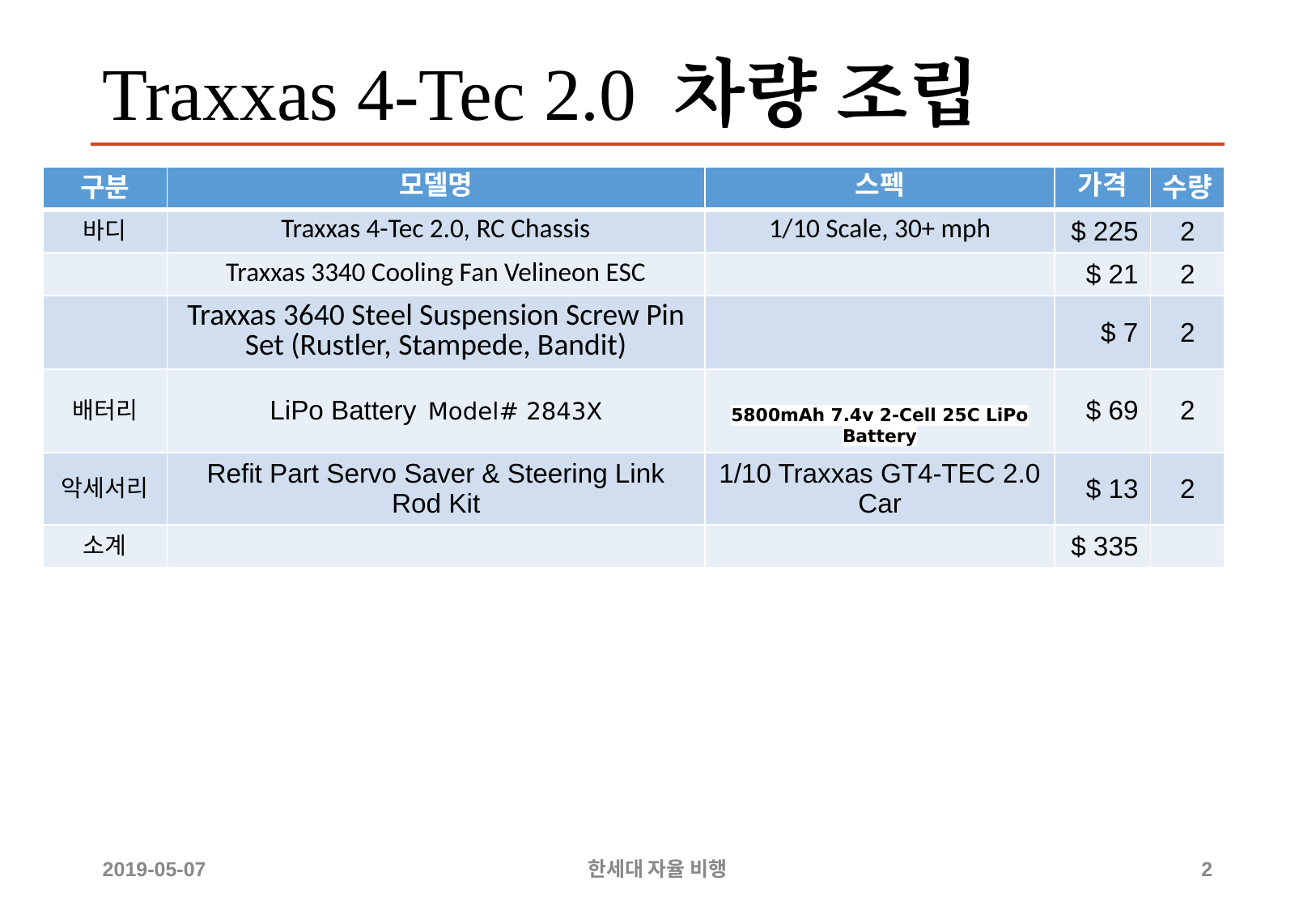

# Traxxas 4-Tec 2.0 차량 조립
| 구분 | 모델명 | 스펙 | 가격 | 수량 |
| --- | --- | --- | --- | --- |
| 바디 | Traxxas 4-Tec 2.0, RC Chassis | 1/10 Scale, 30+ mph | $ 225 | 2 |
|  | Traxxas 3340 Cooling Fan Velineon ESC |  | $ 21 | 2 |
|  | Traxxas 3640 Steel Suspension Screw Pin Set (Rustler, Stampede, Bandit) |  | $ 7 | 2 |
| 배터리 | LiPo Battery Model# 2843X | 5800mAh 7.4v 2-Cell 25C LiPo Battery | $ 69 | 2 |
| 악세서리 | Refit Part Servo Saver & Steering Link Rod Kit | 1/10 Traxxas GT4-TEC 2.0 Car | $ 13 | 2 |
| 소계 |  |  | $ 335 |  |
2019-05-07
한세대 자율 비행
2